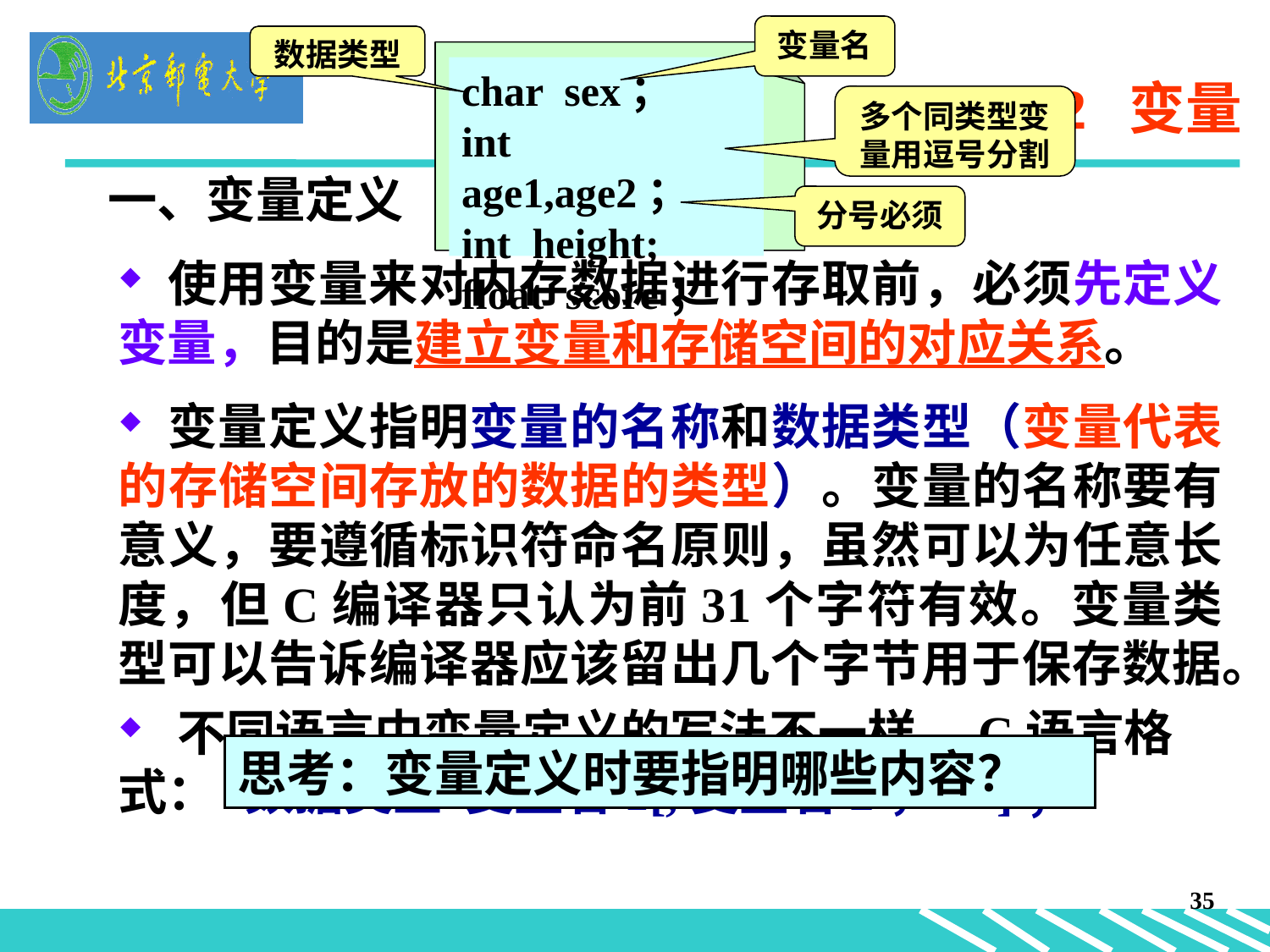

变量名
数据类型

char  sex；
int  age1,age2；
int  height;
float  score；
# 2.2.2  变量
多个同类型变量用逗号分割
一、变量定义

分号必须
 使用变量来对内存数据进行存取前，必须先定义变量，目的是建立变量和存储空间的对应关系。
 变量定义指明变量的名称和数据类型（变量代表的存储空间存放的数据的类型）。变量的名称要有意义，要遵循标识符命名原则，虽然可以为任意长度，但C编译器只认为前31个字符有效。变量类型可以告诉编译器应该留出几个字节用于保存数据。
  不同语言中变量定义的写法不一样，C语言格式：	数据类型  变量名1[,变量名2，…]；

思考：变量定义时要指明哪些内容？
35